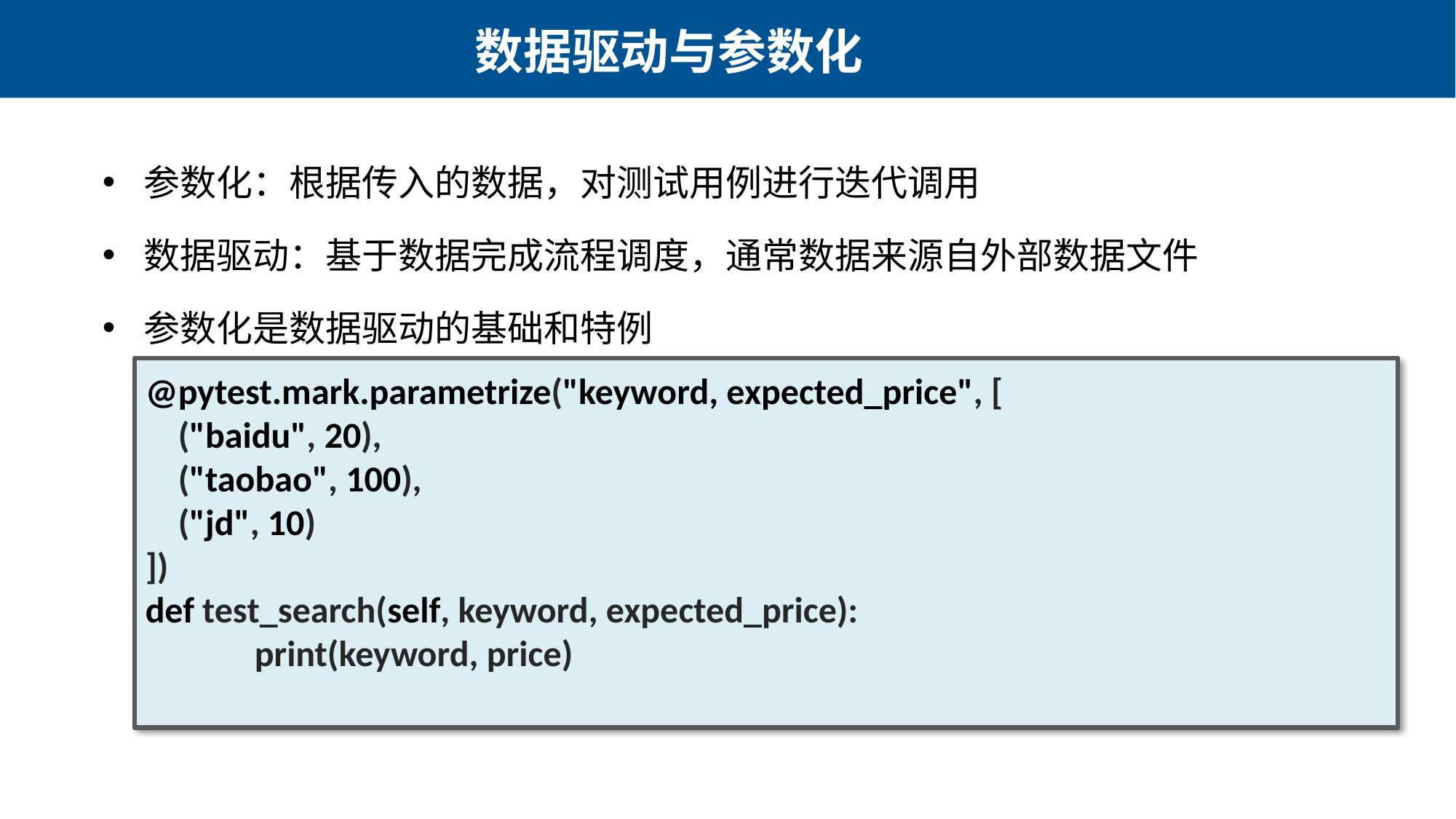

数据驱动与参数化
参数化：根据传入的数据，对测试用例进行迭代调用
数据驱动：基于数据完成流程调度，通常数据来源自外部数据文件
参数化是数据驱动的基础和特例
@pytest.mark.parametrize("keyword, expected_price", [
    ("baidu", 20),
    ("taobao", 100),
    ("jd", 10)
])
def test_search(self, keyword, expected_price):
    	print(keyword, price)